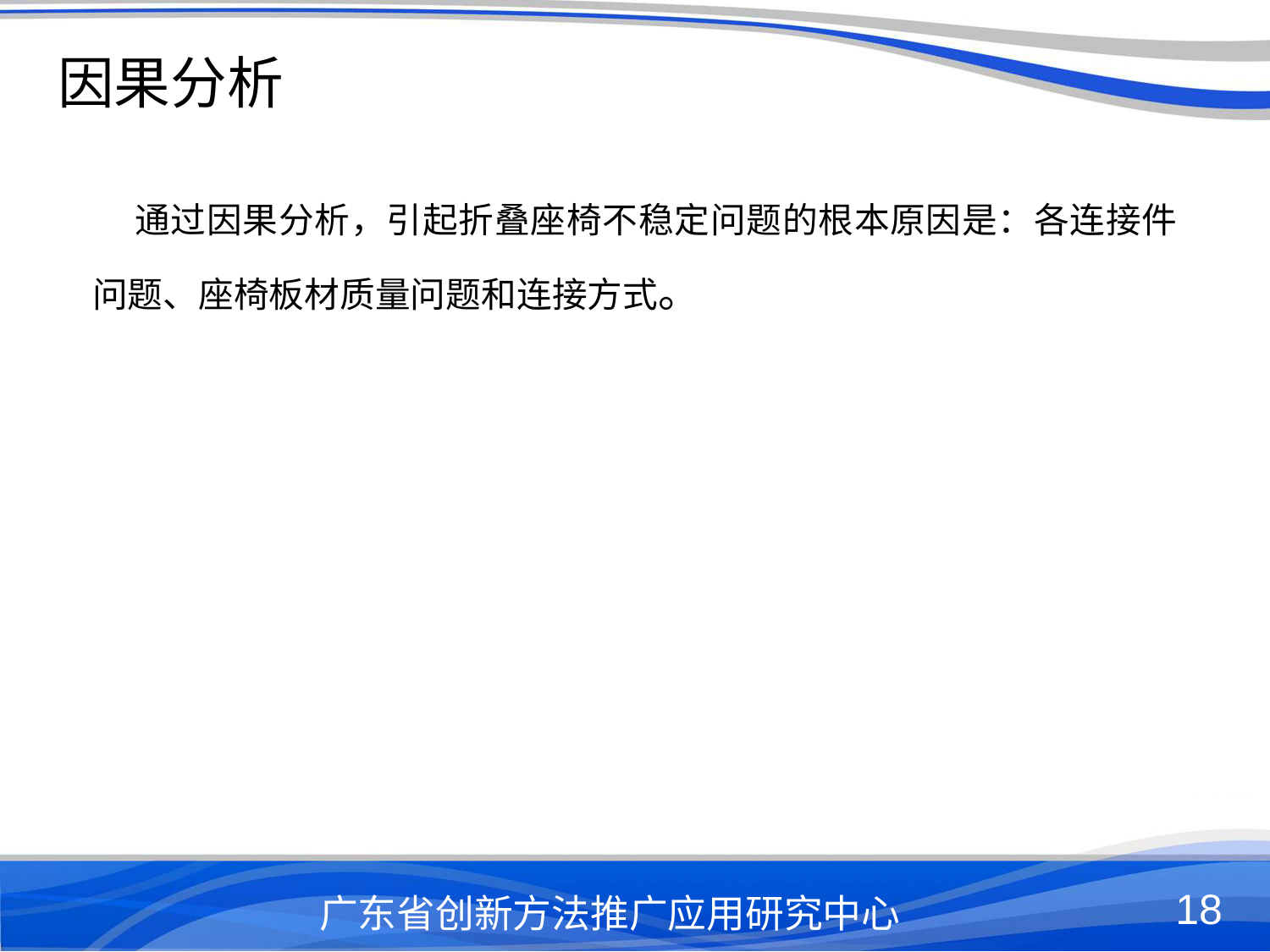

# 因果分析
通过因果分析，引起折叠座椅不稳定问题的根本原因是：各连接件问题、座椅板材质量问题和连接方式。
广东省创新方法推广应用研究中心
18